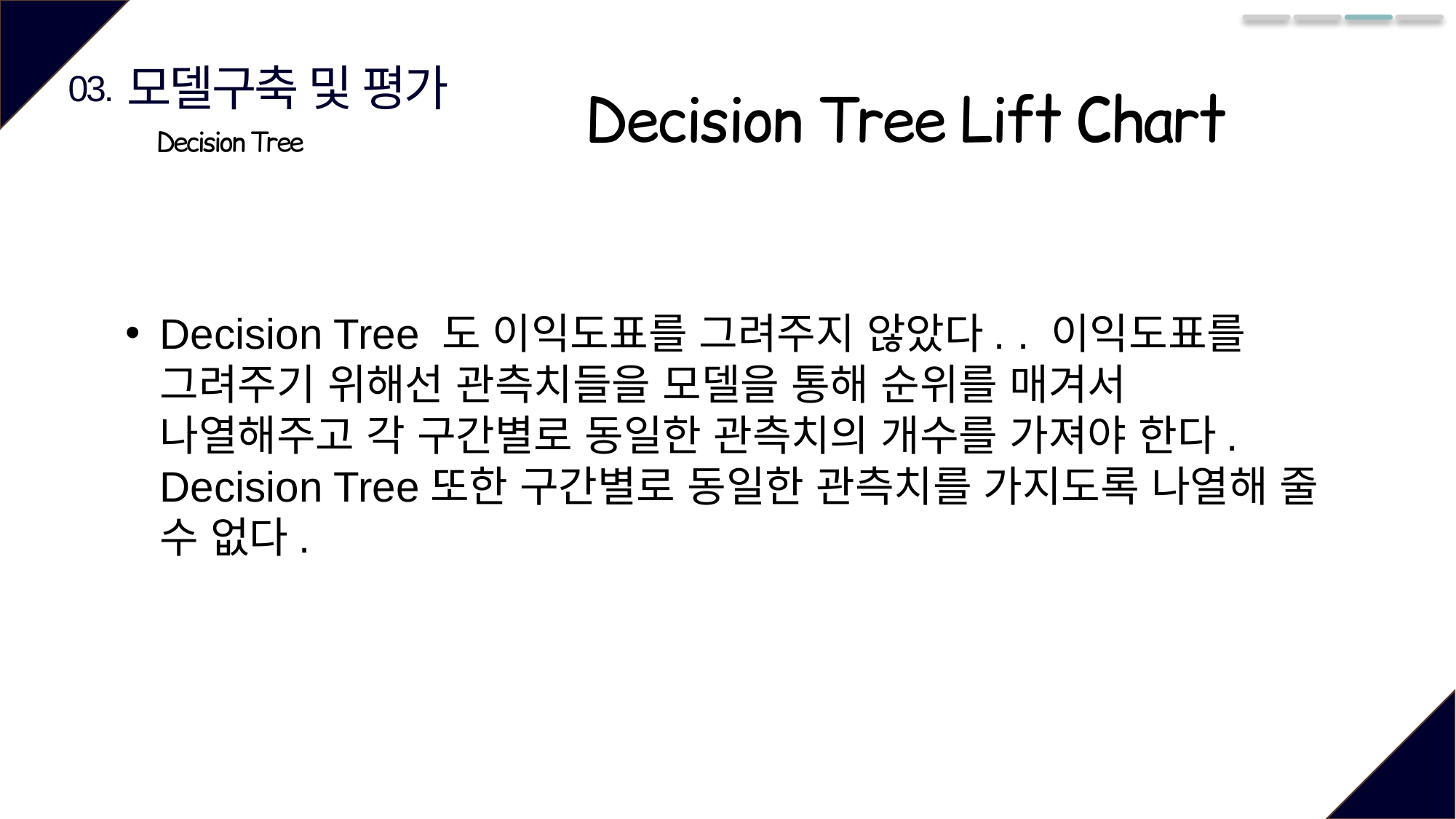

모델구축 및 평가
03.
Decision Tree Lift Chart
Decision Tree
Decision Tree 도 이익도표를 그려주지 않았다. . 이익도표를 그려주기 위해선 관측치들을 모델을 통해 순위를 매겨서 나열해주고 각 구간별로 동일한 관측치의 개수를 가져야 한다. Decision Tree또한 구간별로 동일한 관측치를 가지도록 나열해 줄 수 없다.